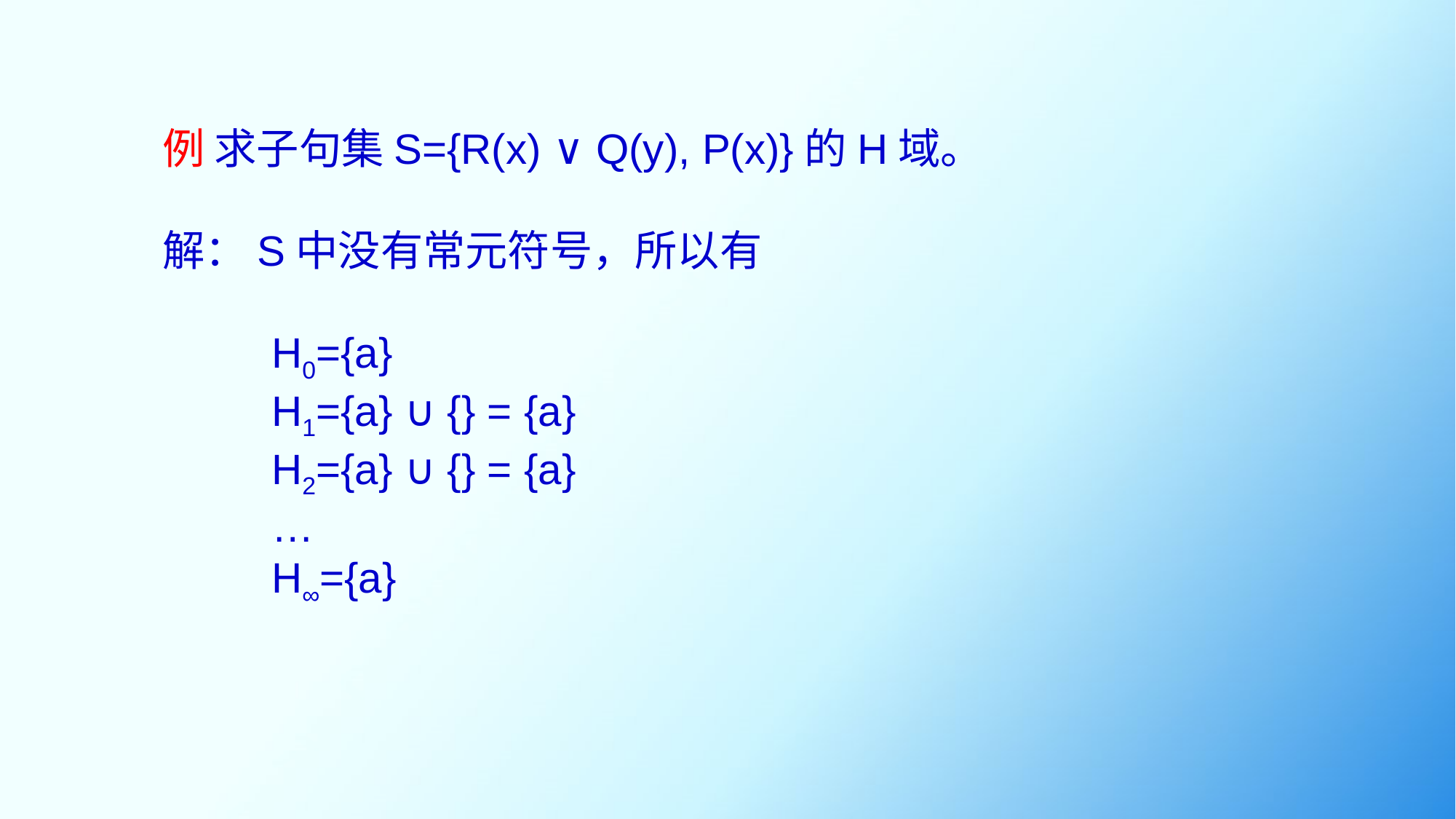

例 求子句集S={R(x) ∨ Q(y), P(x)}的H域。

解：S中没有常元符号，所以有

	H0={a}
	H1={a} ∪ {} = {a}
	H2={a} ∪ {} = {a}
	…
	H∞={a}